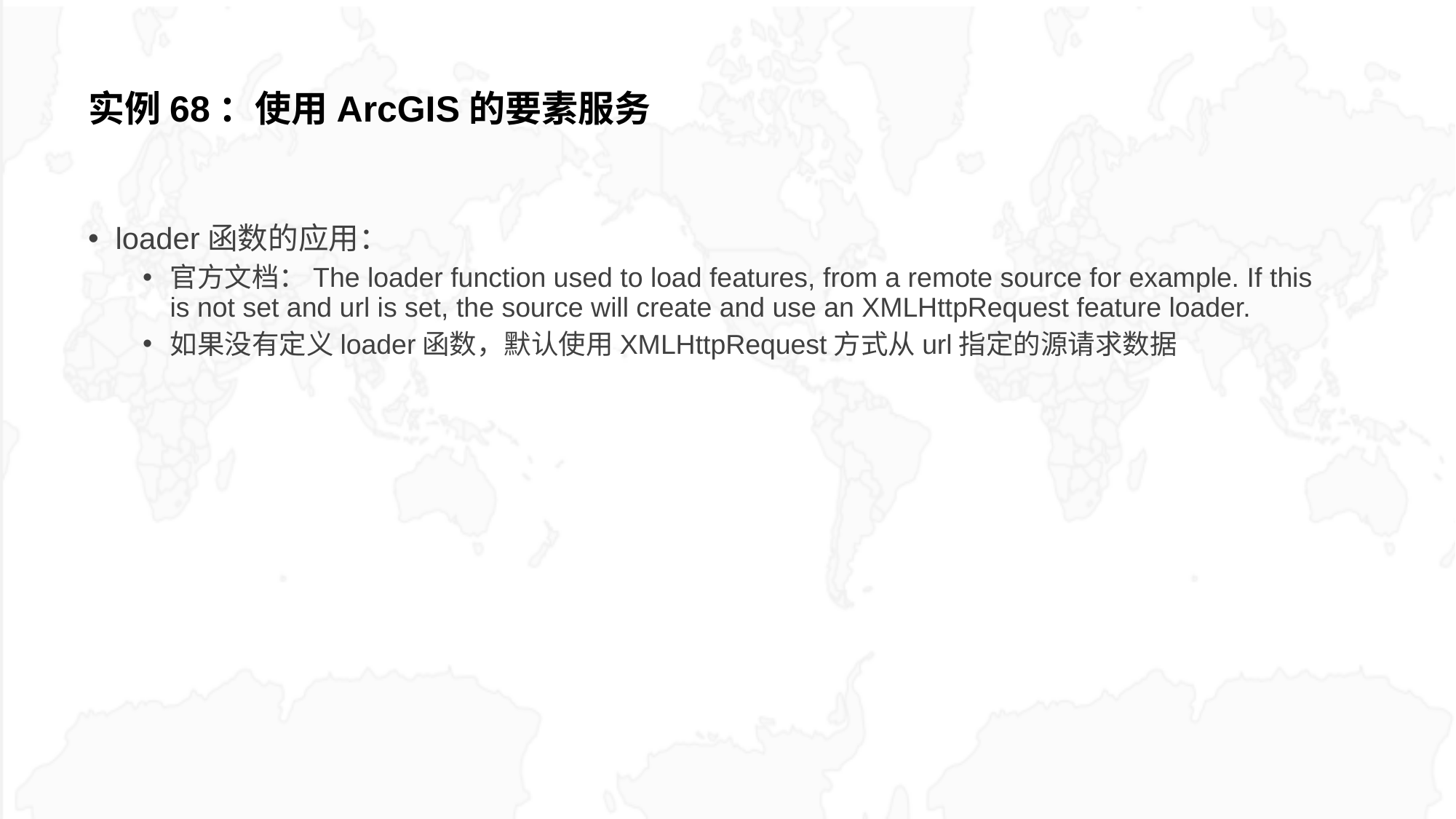

# 实例68：使用ArcGIS的要素服务
loader函数的应用：
官方文档：The loader function used to load features, from a remote source for example. If this is not set and url is set, the source will create and use an XMLHttpRequest feature loader.
如果没有定义loader函数，默认使用XMLHttpRequest方式从url指定的源请求数据